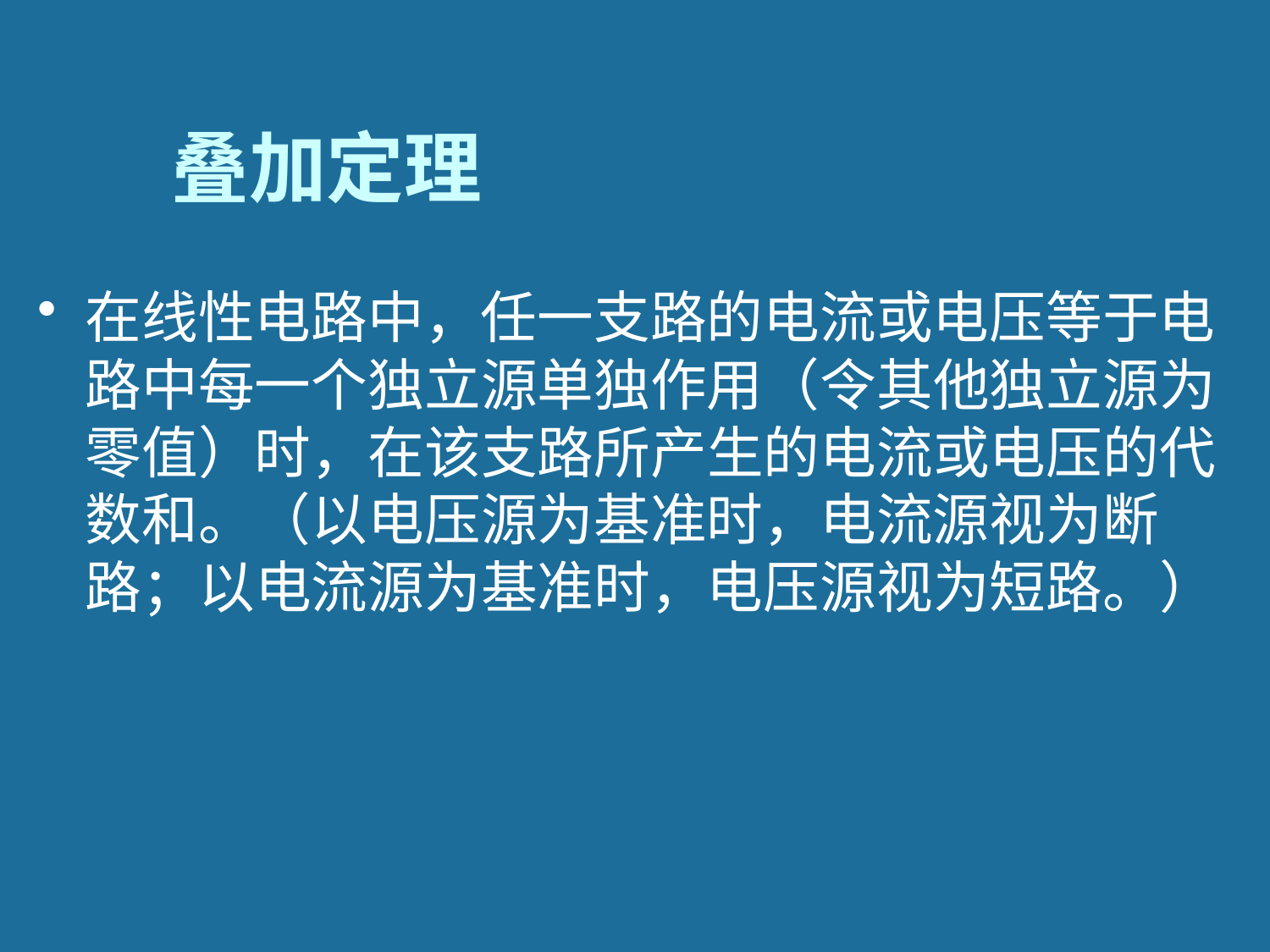

# 叠加定理
在线性电路中，任一支路的电流或电压等于电路中每一个独立源单独作用（令其他独立源为零值）时，在该支路所产生的电流或电压的代数和。（以电压源为基准时，电流源视为断路；以电流源为基准时，电压源视为短路。）